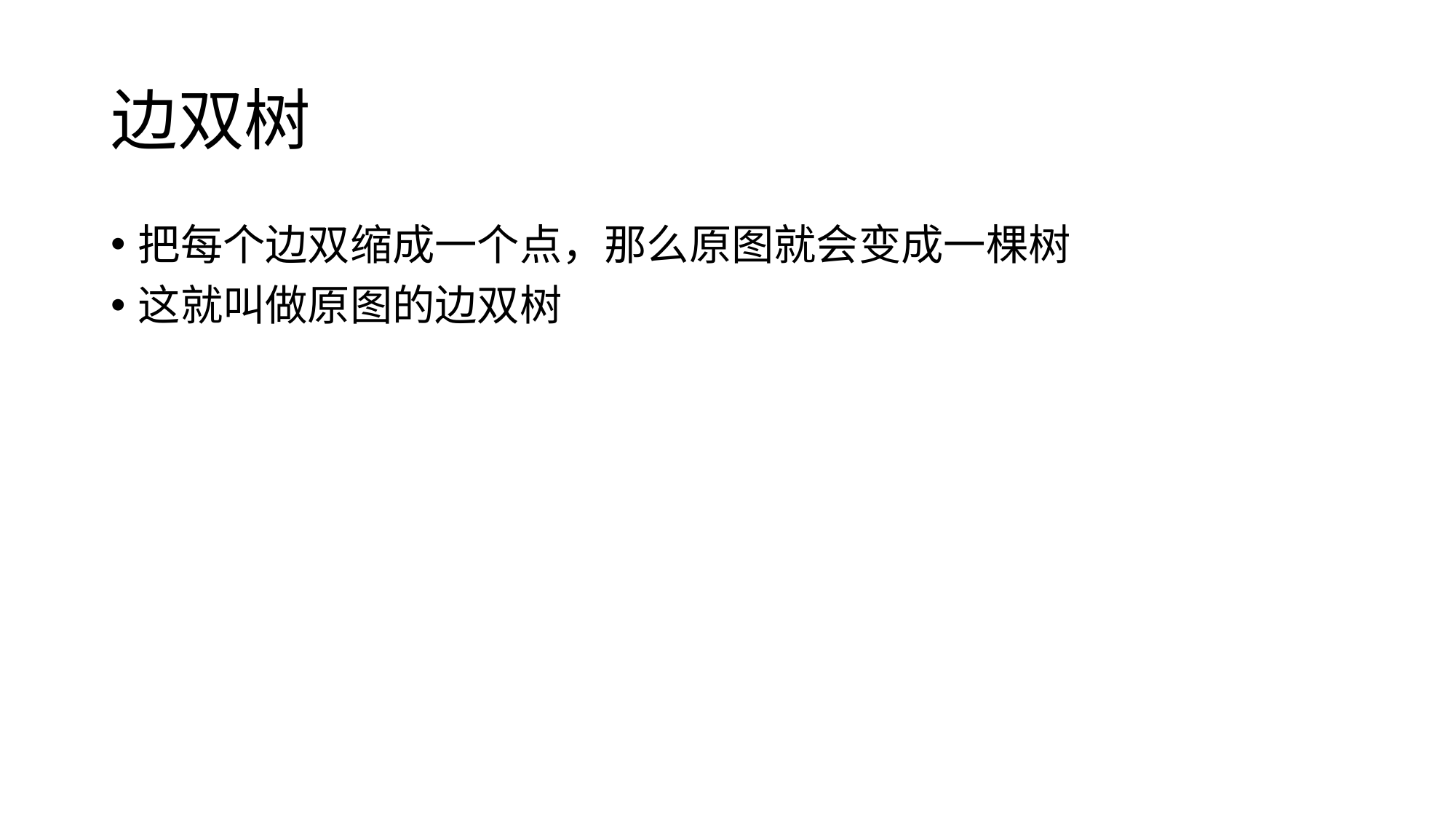

# 边双树
把每个边双缩成一个点，那么原图就会变成一棵树
这就叫做原图的边双树